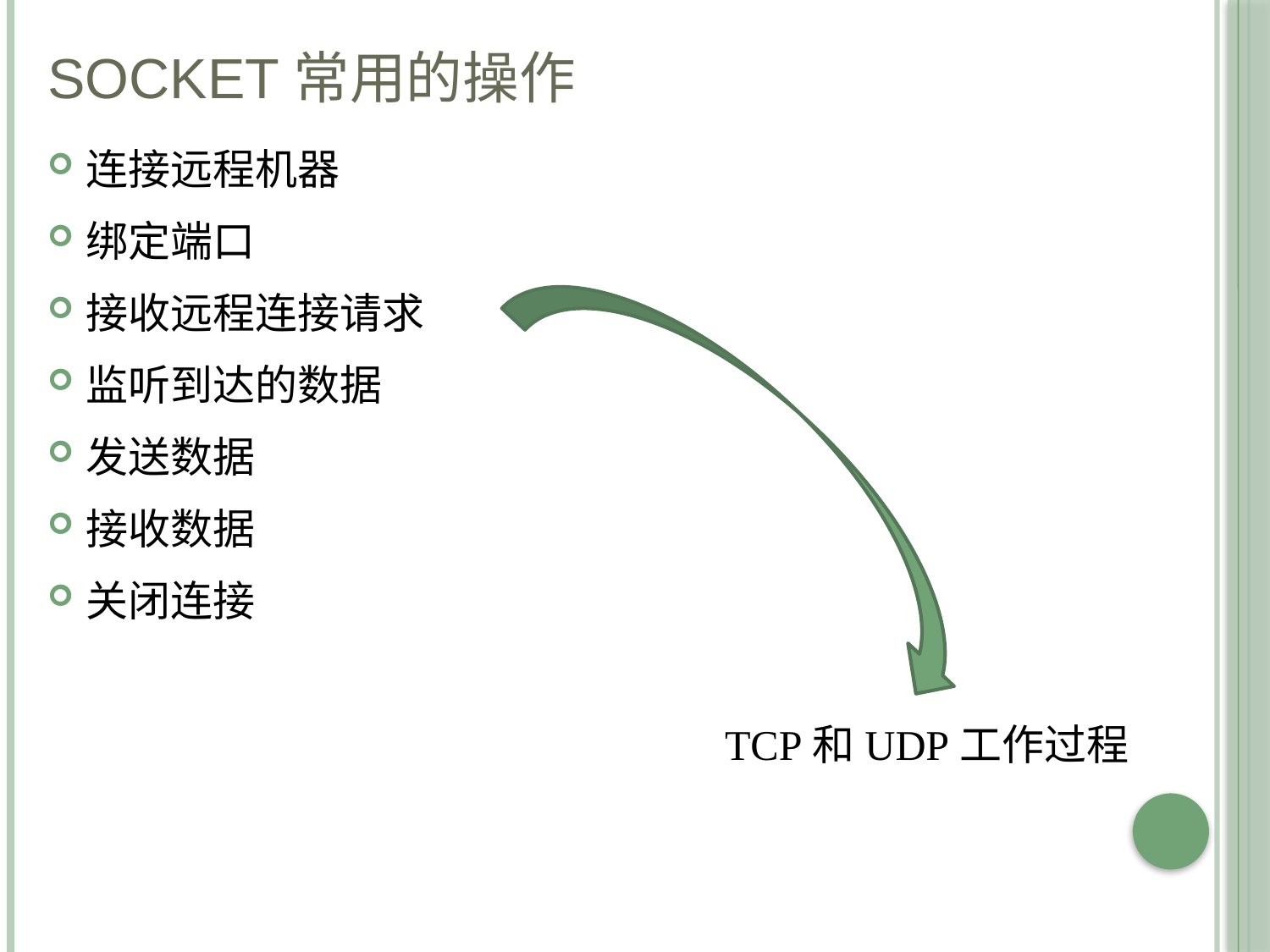

# Socket常用的操作
连接远程机器
绑定端口
接收远程连接请求
监听到达的数据
发送数据
接收数据
关闭连接

                                                                TCP和UDP工作过程